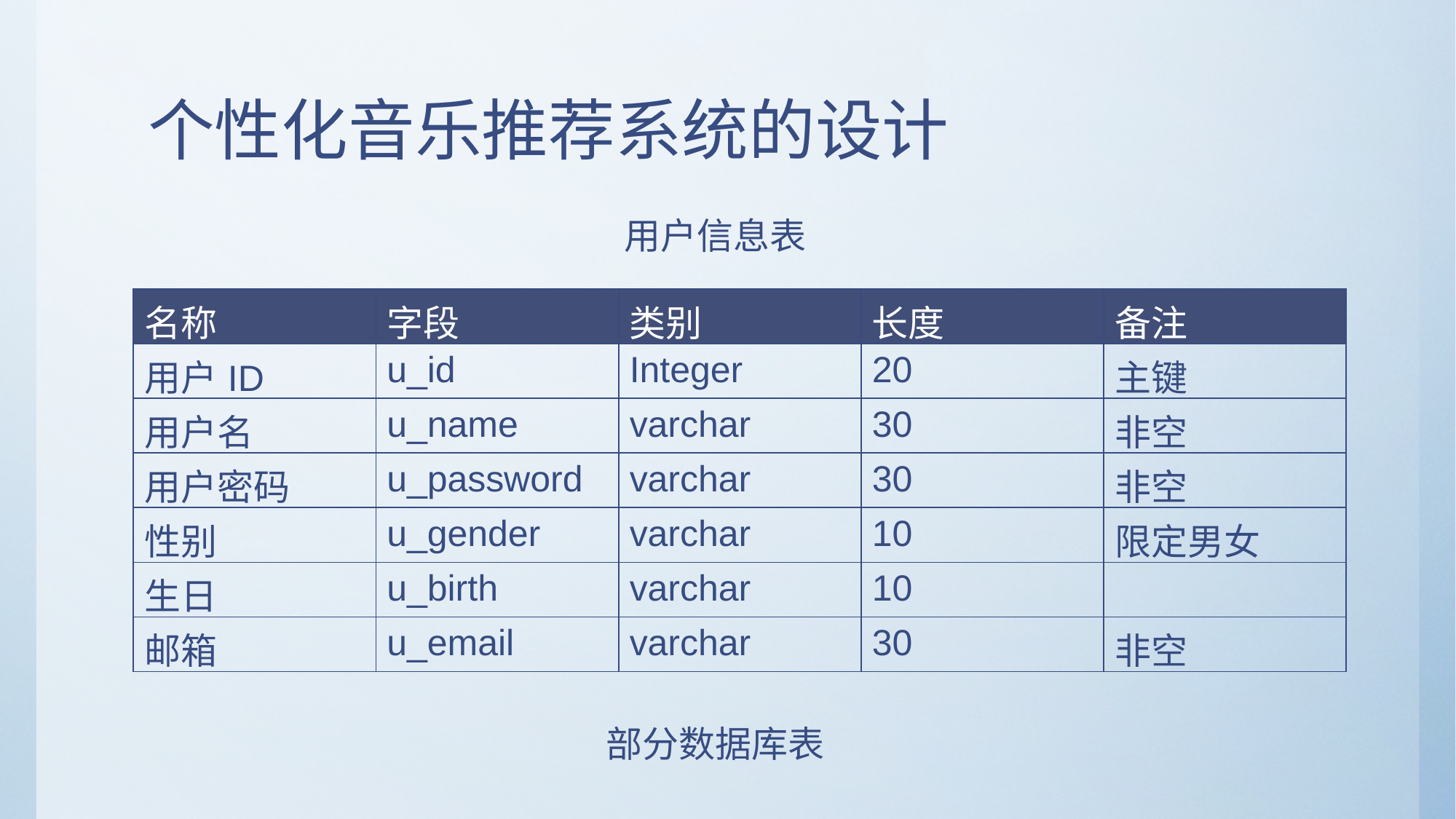

# 个性化音乐推荐系统的设计
用户信息表
| 名称 | 字段 | 类别 | 长度 | 备注 |
| --- | --- | --- | --- | --- |
| 用户ID | u\_id | Integer | 20 | 主键 |
| 用户名 | u\_name | varchar | 30 | 非空 |
| 用户密码 | u\_password | varchar | 30 | 非空 |
| 性别 | u\_gender | varchar | 10 | 限定男女 |
| 生日 | u\_birth | varchar | 10 |  |
| 邮箱 | u\_email | varchar | 30 | 非空 |
部分数据库表